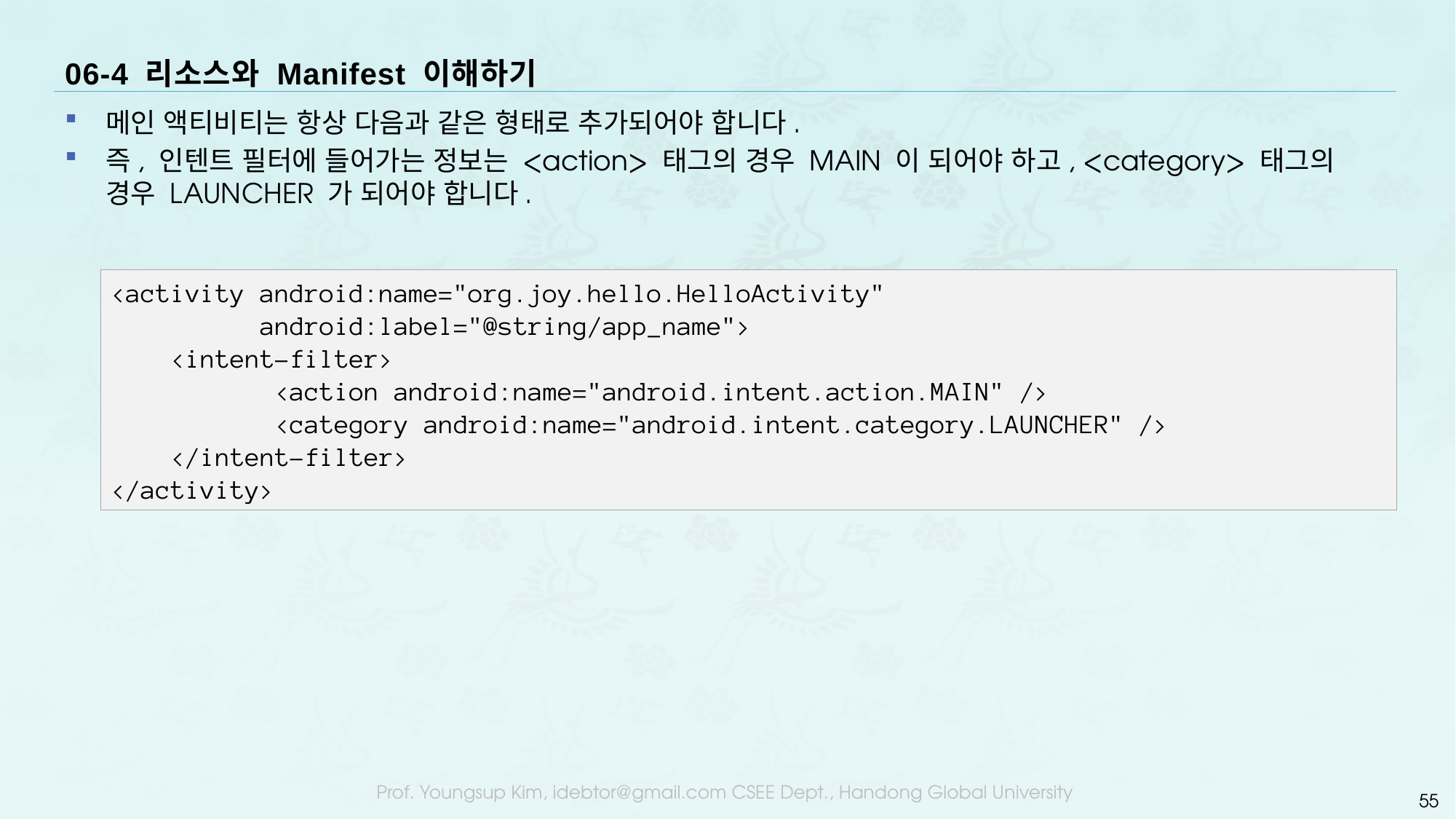

# 06-4 리소스와 Manifest 이해하기
메인 액티비티는 항상 다음과 같은 형태로 추가되어야 합니다.
즉, 인텐트 필터에 들어가는 정보는 <action> 태그의 경우 MAIN 이 되어야 하고, <category> 태그의 경우 LAUNCHER 가 되어야 합니다.

<activity android:name="org.joy.hello.HelloActivity"
          android:label="@string/app_name">
    <intent-filter>
           <action android:name="android.intent.action.MAIN" />
           <category android:name="android.intent.category.LAUNCHER" />
    </intent-filter>
</activity>
55